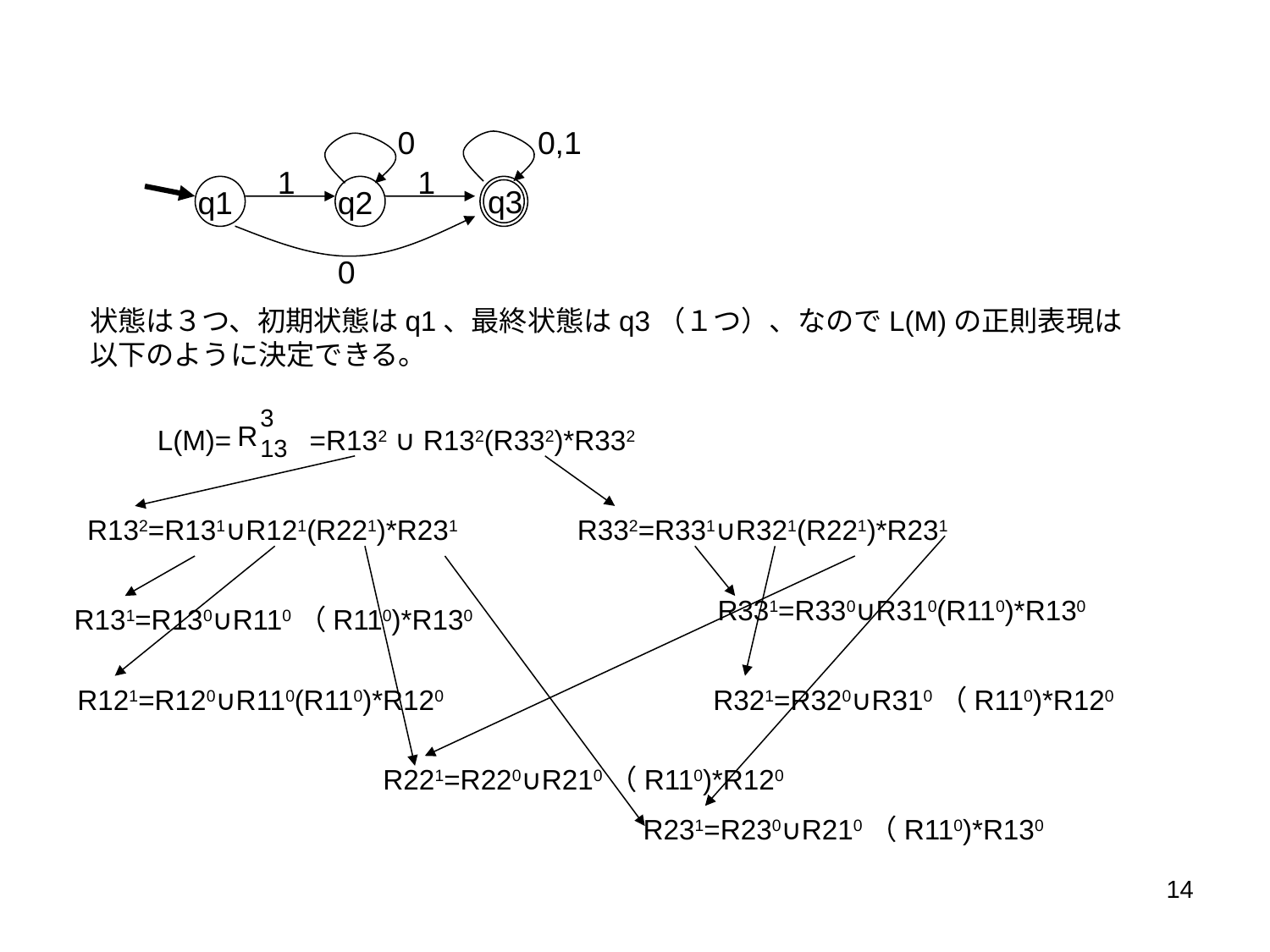

0
0,1

1
1
q3

q1

q2

0
状態は３つ、初期状態はq1、最終状態はq3（１つ）、なのでL(M)の正則表現は
以下のように決定できる。
3
R
13
L(M)=          =R132 ∪ R132(R332)*R332

R132=R131∪R121(R221)*R231
R332=R331∪R321(R221)*R231

R331=R330∪R310(R110)*R130
R131=R130∪R110（R110)*R130
R121=R120∪R110(R110)*R120
R321=R320∪R310（R110)*R120
R221=R220∪R210（R110)*R120
R231=R230∪R210（R110)*R130
14